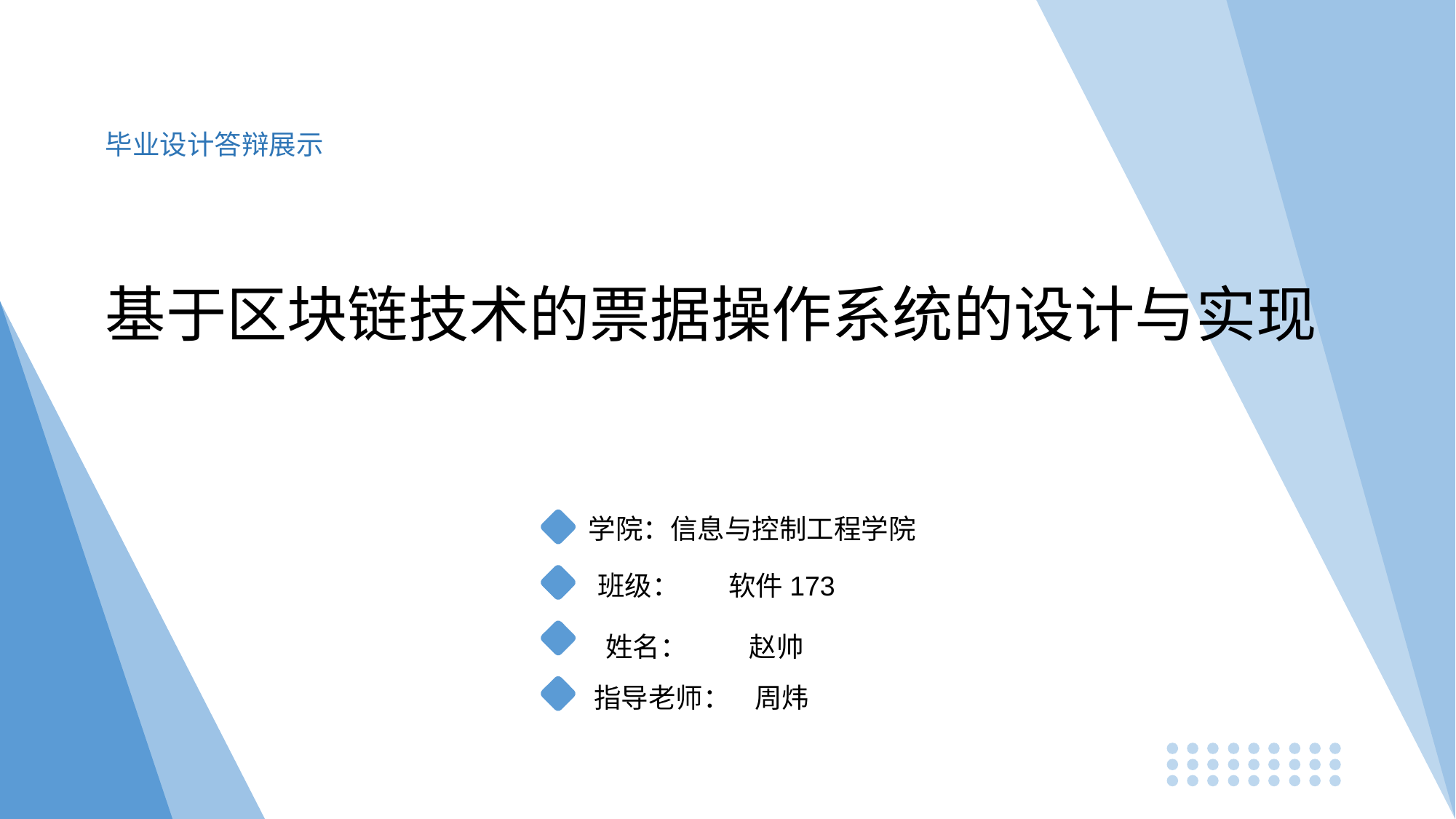

毕业设计答辩展示
基于区块链技术的票据操作系统的设计与实现
学院：信息与控制工程学院

班级：        软件173

姓名：          赵帅

指导老师：    周炜